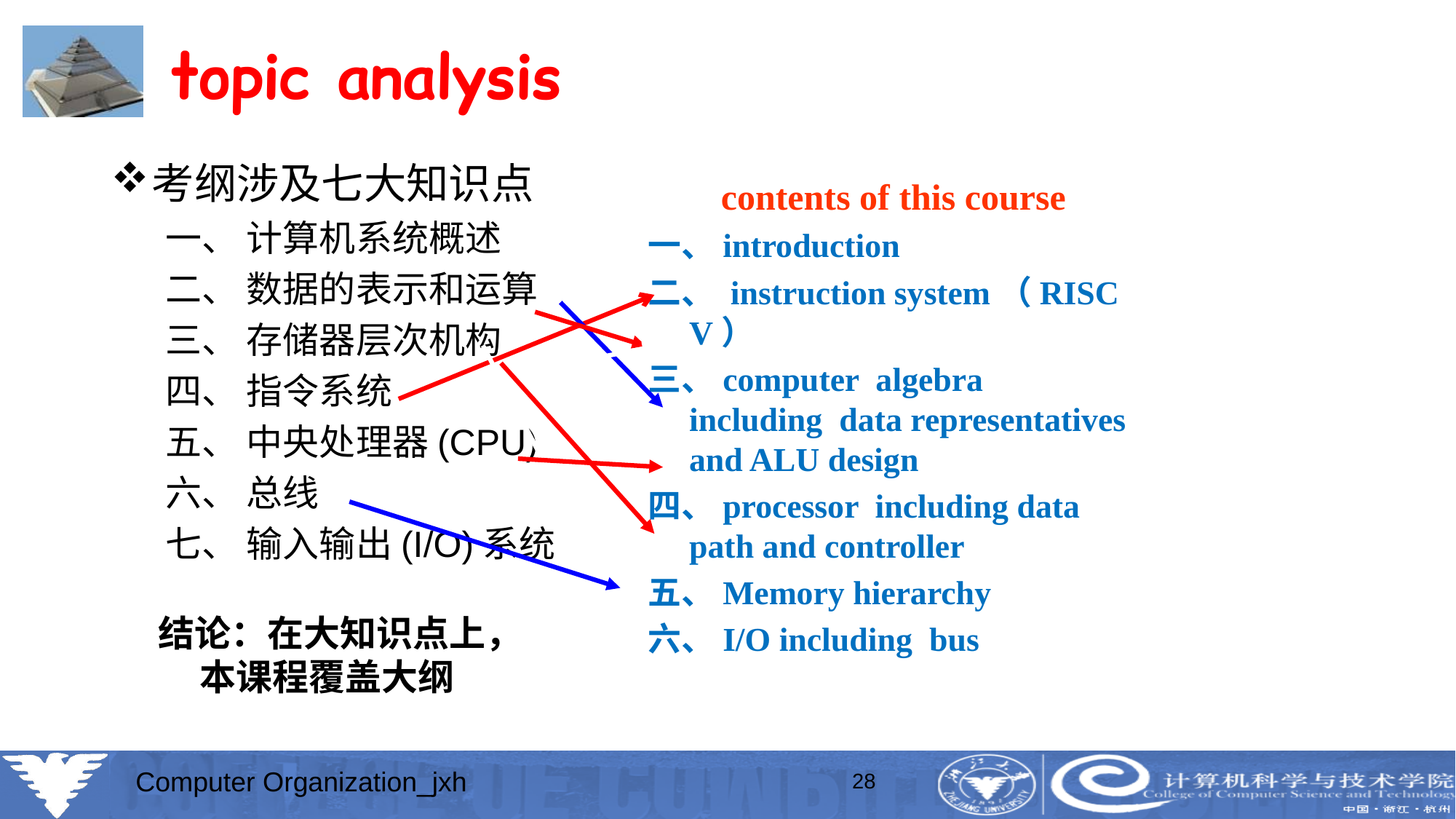

# topic analysis
考纲涉及七大知识点
一、 计算机系统概述
二、 数据的表示和运算
三、 存储器层次机构
四、 指令系统
五、 中央处理器(CPU)
六、 总线
七、 输入输出(I/O)系统
 contents of this course
一、introduction
二、 instruction system（RISC V）
三、computer  algebra  including  data representatives and ALU design
四、processor  including data path and controller
五、Memory hierarchy
六、I/O including  bus

结论：在大知识点上，本课程覆盖大纲